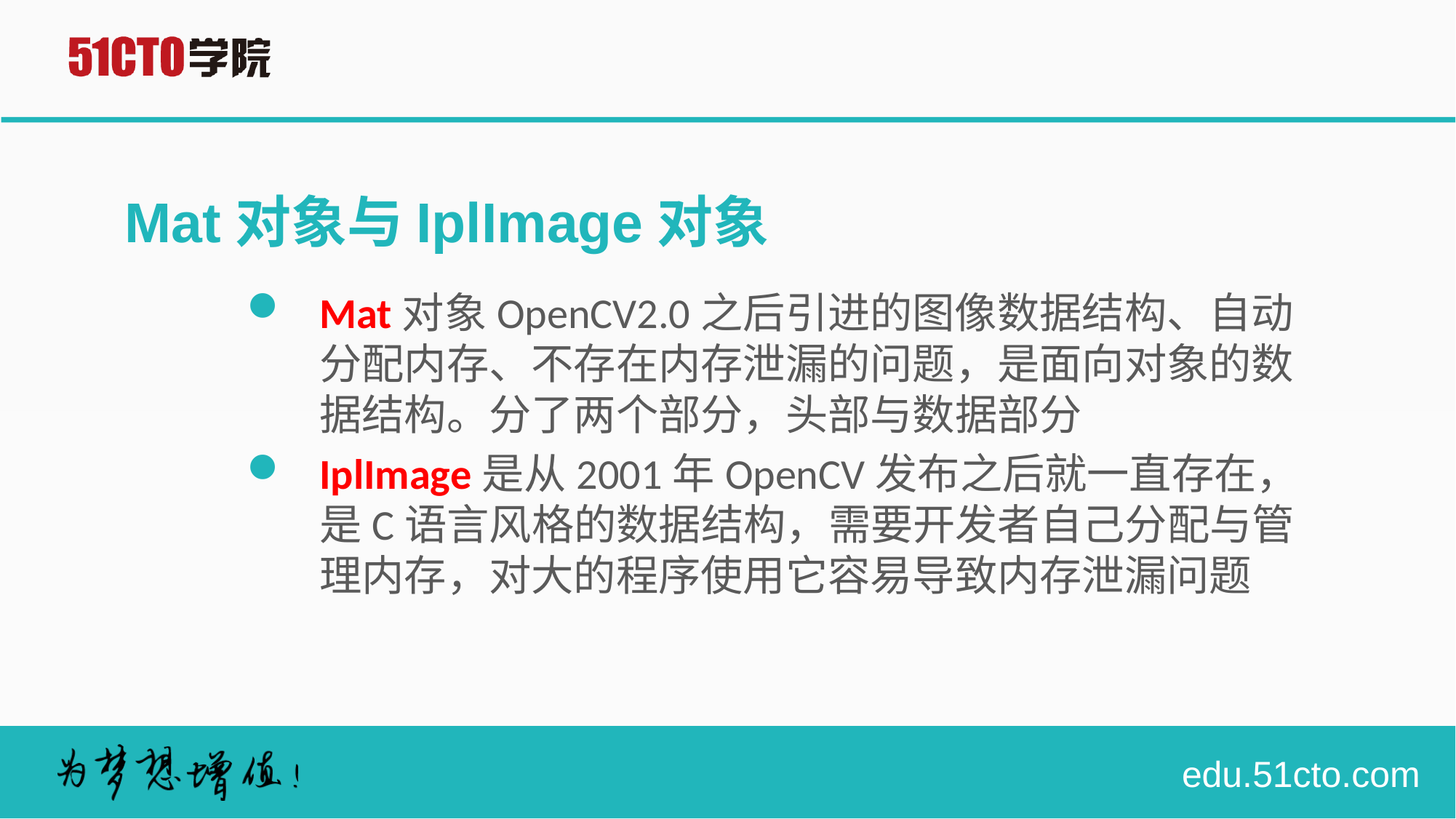

# Mat对象与IplImage对象
Mat对象OpenCV2.0之后引进的图像数据结构、自动分配内存、不存在内存泄漏的问题，是面向对象的数据结构。分了两个部分，头部与数据部分
IplImage是从2001年OpenCV发布之后就一直存在，是C语言风格的数据结构，需要开发者自己分配与管理内存，对大的程序使用它容易导致内存泄漏问题